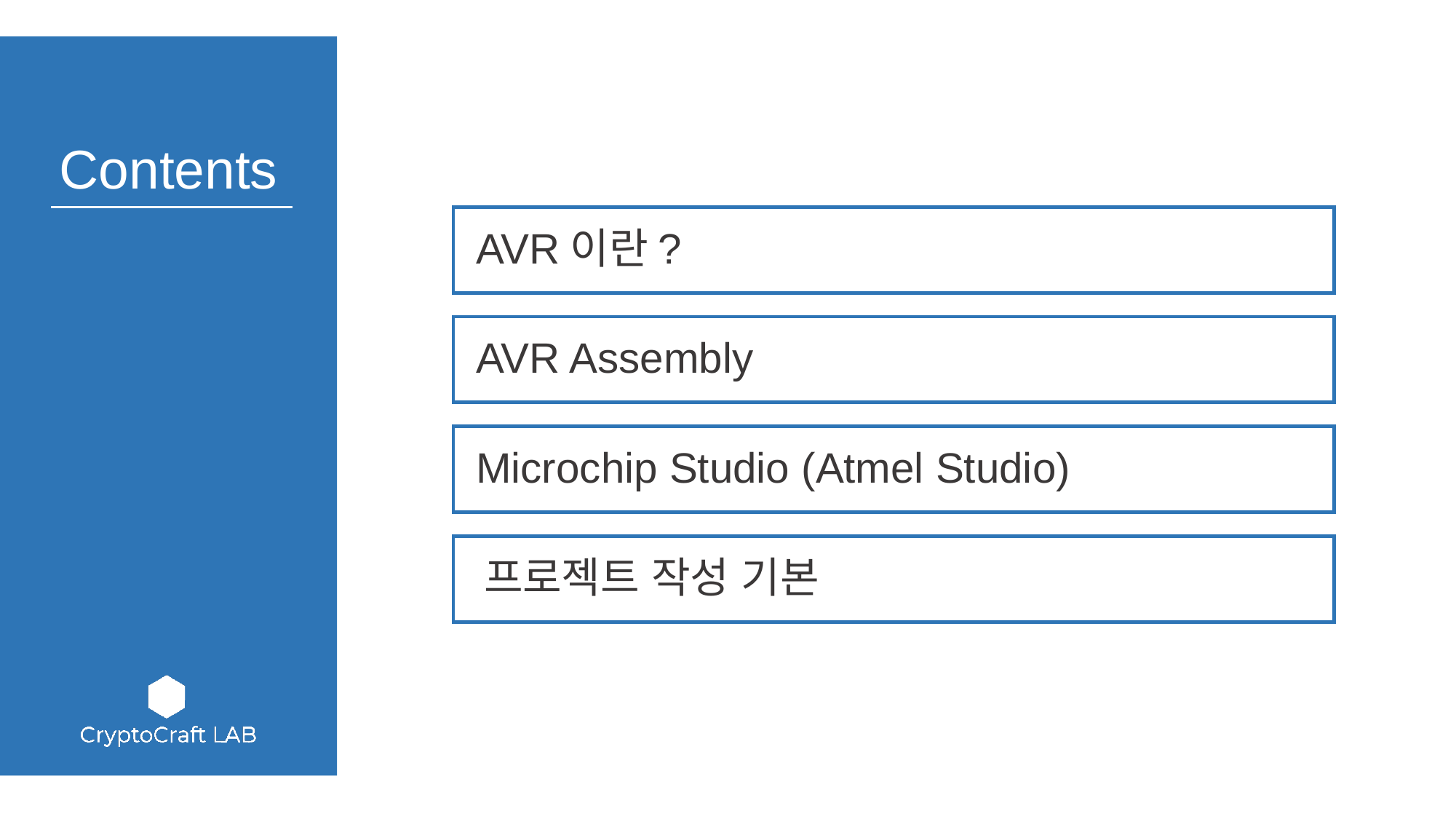

AVR이란?
 AVR Assembly
 Microchip Studio (Atmel Studio)
 프로젝트 작성 기본